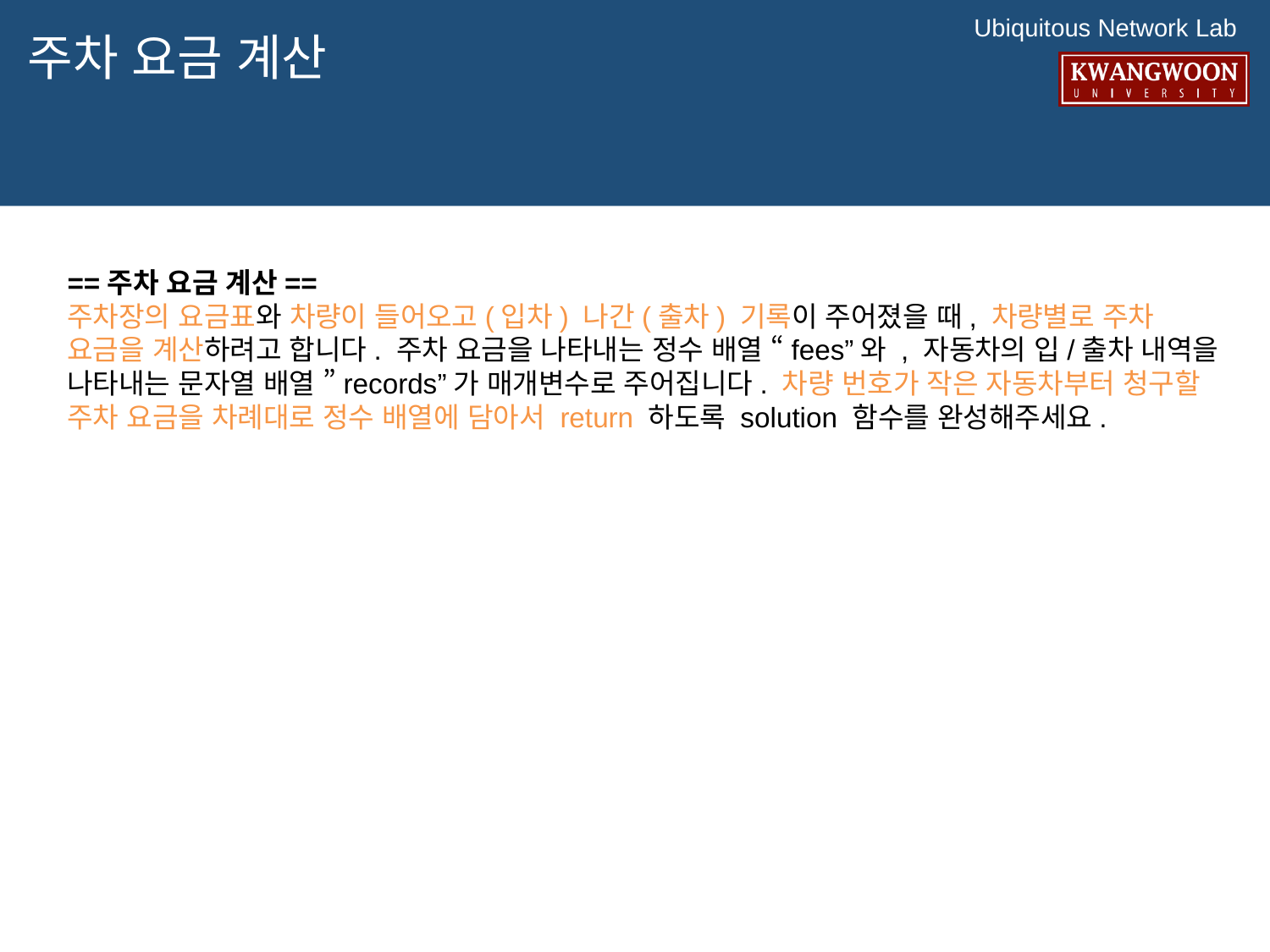

# 주차 요금 계산

==주차 요금 계산==
주차장의 요금표와 차량이 들어오고(입차) 나간(출차) 기록이 주어졌을 때, 차량별로 주차 요금을 계산하려고 합니다. 주차 요금을 나타내는 정수 배열 “fees”와 , 자동차의 입/출차 내역을 나타내는 문자열 배열 ”records”가 매개변수로 주어집니다. 차량 번호가 작은 자동차부터 청구할 주차 요금을 차례대로 정수 배열에 담아서 return 하도록 solution 함수를 완성해주세요.